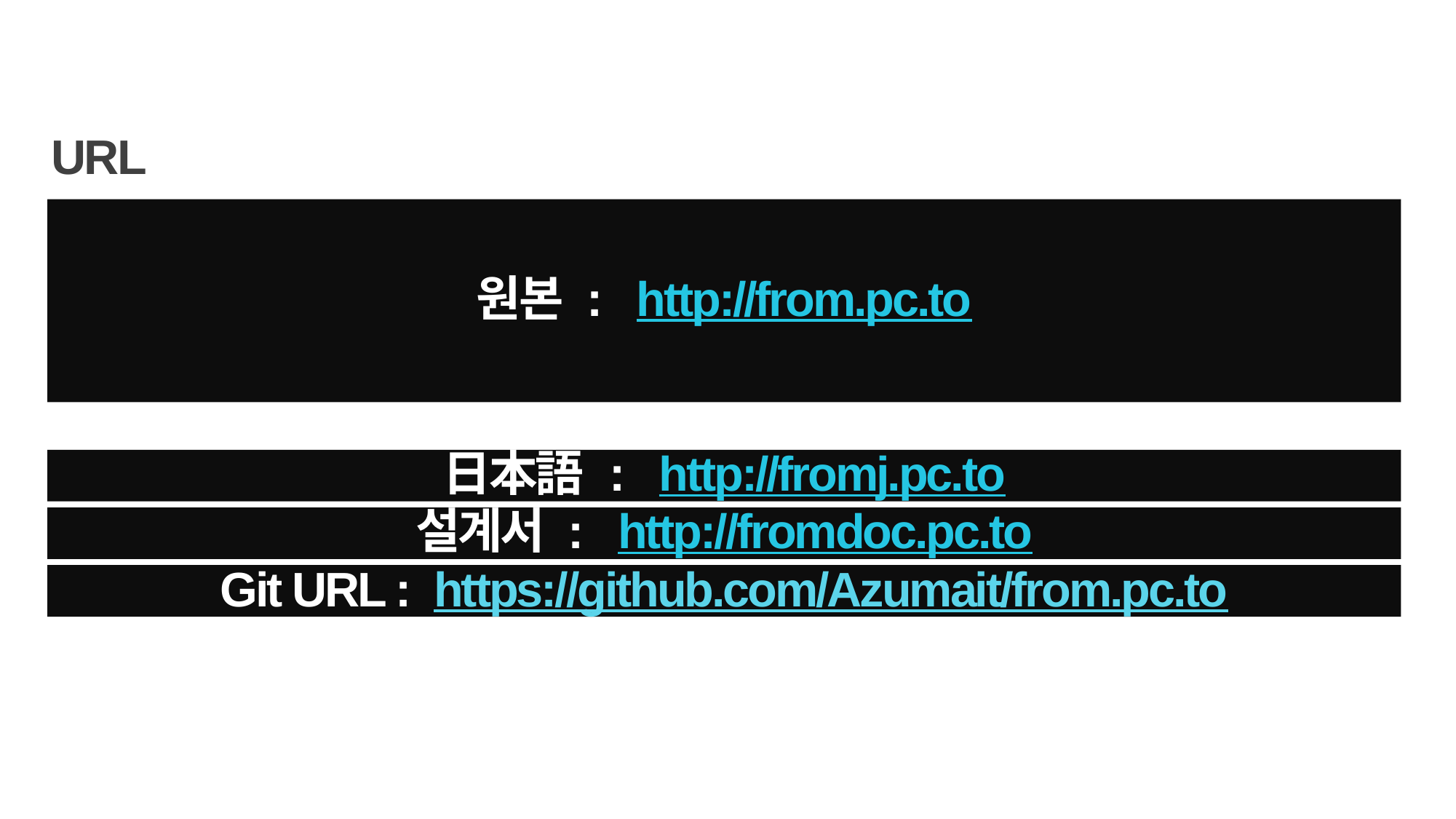

# URL
원본 :   http://from.pc.to
日本語 :   http://fromj.pc.to
설계서 :   http://fromdoc.pc.to
Git URL :  https://github.com/Azumait/from.pc.to